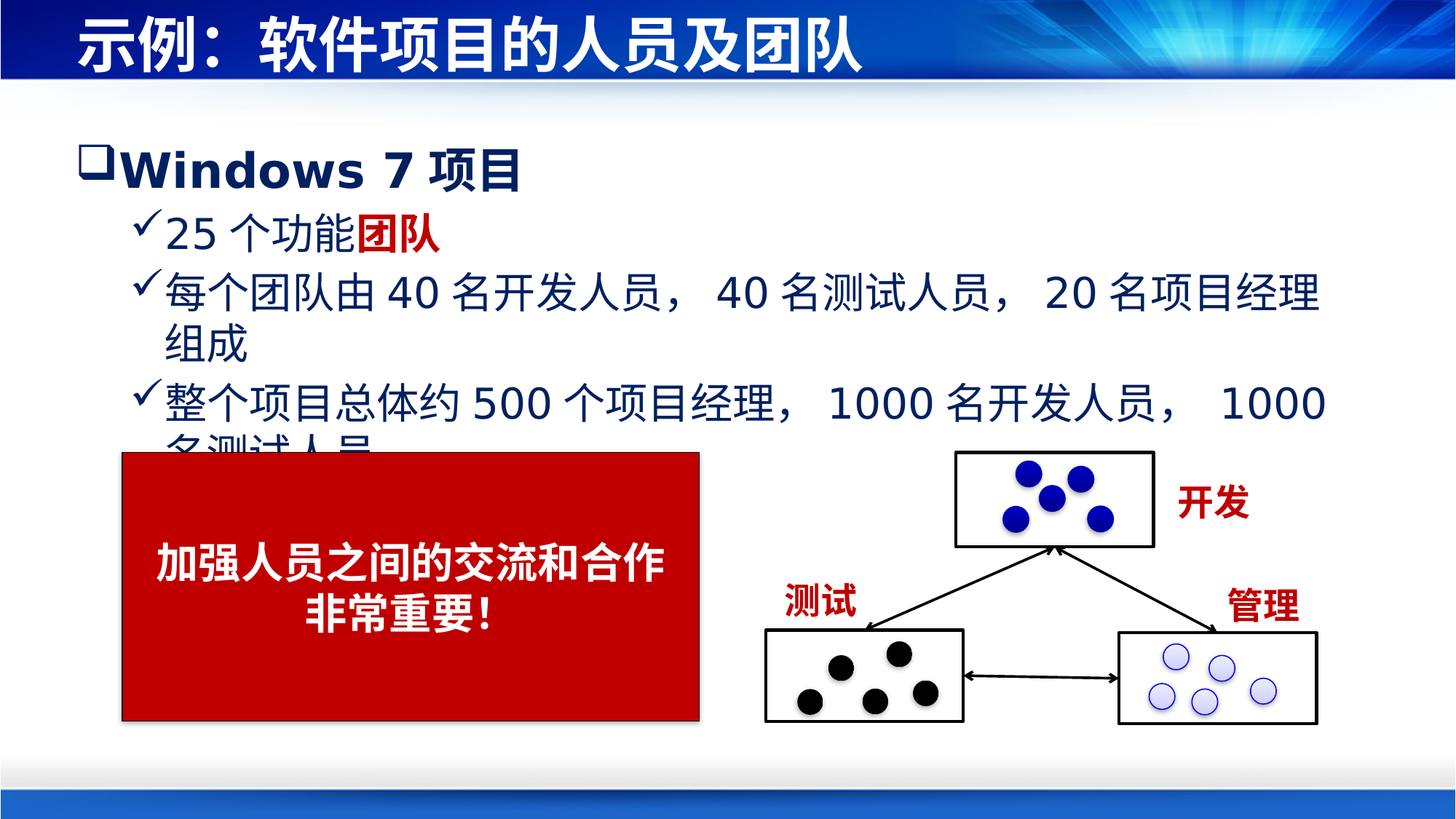

# 示例：软件项目的人员及团队
Windows 7项目
25个功能团队
每个团队由40名开发人员，40名测试人员，20名项目经理组成
整个项目总体约500个项目经理，1000名开发人员， 1000名测试人员
加强人员之间的交流和合作
非常重要！

开发

测试
管理